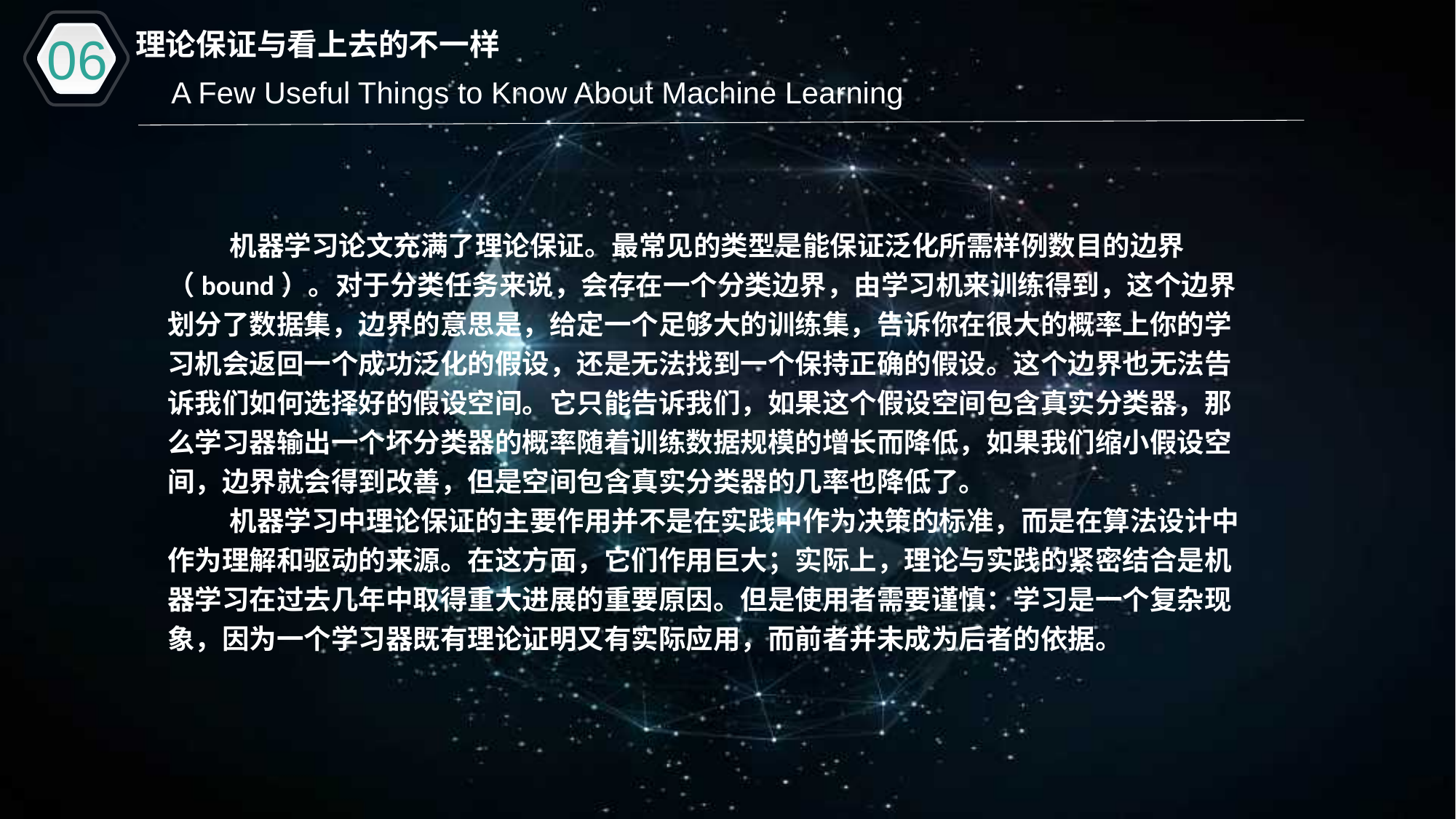

06
理论保证与看上去的不一样
A Few Useful Things to Know About Machine Learning
         机器学习论文充满了理论保证。最常见的类型是能保证泛化所需样例数目的边界（bound）。对于分类任务来说，会存在一个分类边界，由学习机来训练得到，这个边界划分了数据集，边界的意思是，给定一个足够大的训练集，告诉你在很大的概率上你的学习机会返回一个成功泛化的假设，还是无法找到一个保持正确的假设。这个边界也无法告诉我们如何选择好的假设空间。它只能告诉我们，如果这个假设空间包含真实分类器，那么学习器输出一个坏分类器的概率随着训练数据规模的增长而降低，如果我们缩小假设空间，边界就会得到改善，但是空间包含真实分类器的几率也降低了。
         机器学习中理论保证的主要作用并不是在实践中作为决策的标准，而是在算法设计中作为理解和驱动的来源。在这方面，它们作用巨大；实际上，理论与实践的紧密结合是机器学习在过去几年中取得重大进展的重要原因。但是使用者需要谨慎：学习是一个复杂现象，因为一个学习器既有理论证明又有实际应用，而前者并未成为后者的依据。